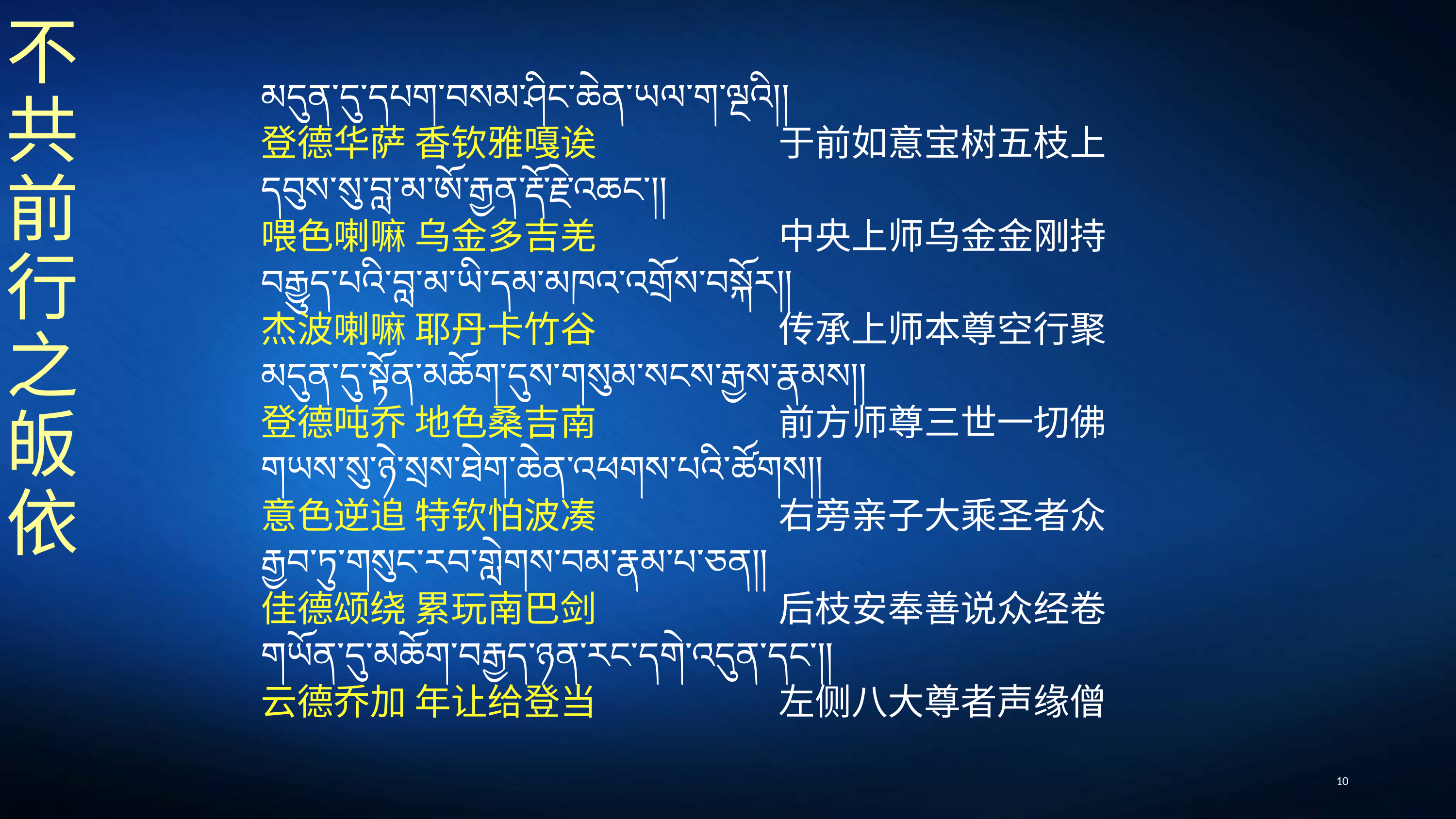

# 不共前行之 皈依

མདུན་དུ་དཔག་བསམ་ཤིང་ཆེན་ཡལ་ག་ལྔའི།།
登德华萨 香钦雅嘎诶　　　　　于前如意宝树五枝上
དབུས་སུ་བླ་མ་ཨོ་རྒྱན་རྡོ་རྗེ་འཆང༌།།
喂色喇嘛 乌金多吉羌　　　　　中央上师乌金金刚持
བརྒྱུད་པའི་བླ་མ་ཡི་དམ་མཁའ་འགྲོས་བསྐོར།།
杰波喇嘛 耶丹卡竹谷　　　　　传承上师本尊空行聚
མདུན་དུ་སྟོན་མཆོག་དུས་གསུམ་སངས་རྒྱས་རྣམས།།
登德吨乔 地色桑吉南　　　　　前方师尊三世一切佛
གཡས་སུ་ཉེ་སྲས་ཐེག་ཆེན་འཕགས་པའི་ཚོགས།།
意色逆追 特钦怕波凑　　　　　右旁亲子大乘圣者众
རྒྱབ་ཏུ་གསུང་རབ་གླེགས་བམ་རྣམ་པ་ཅན།།
佳德颂绕 累玩南巴剑　　　　　后枝安奉善说众经卷
གཡོན་དུ་མཆོག་བརྒྱད་ཉན་རང་དགེ་འདུན་དང༌།།
云德乔加 年让给登当　　　　　左侧八大尊者声缘僧
10